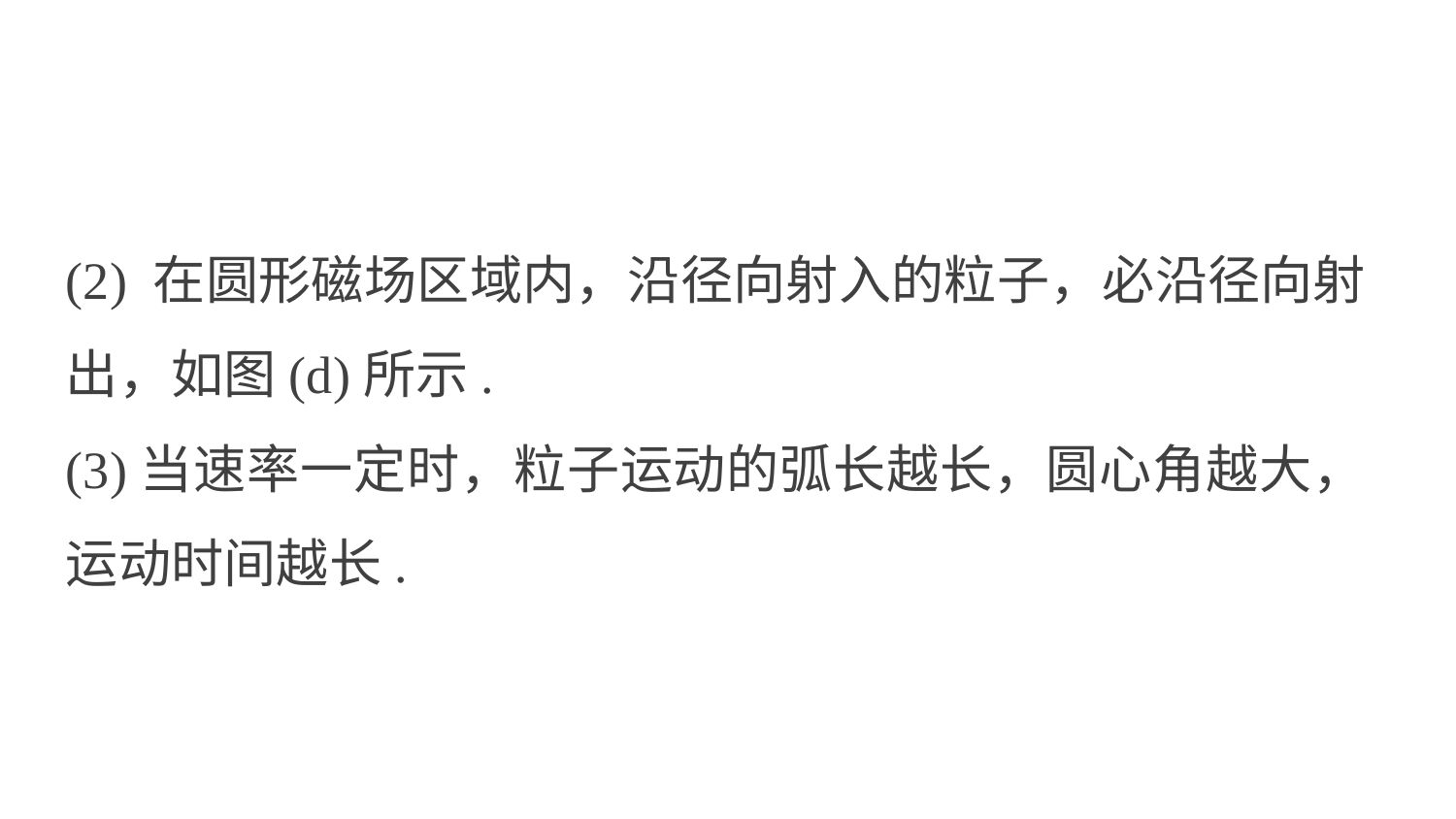

(2) 在圆形磁场区域内，沿径向射入的粒子，必沿径向射出，如图(d)所示.
(3)当速率一定时，粒子运动的弧长越长，圆心角越大，运动时间越长.